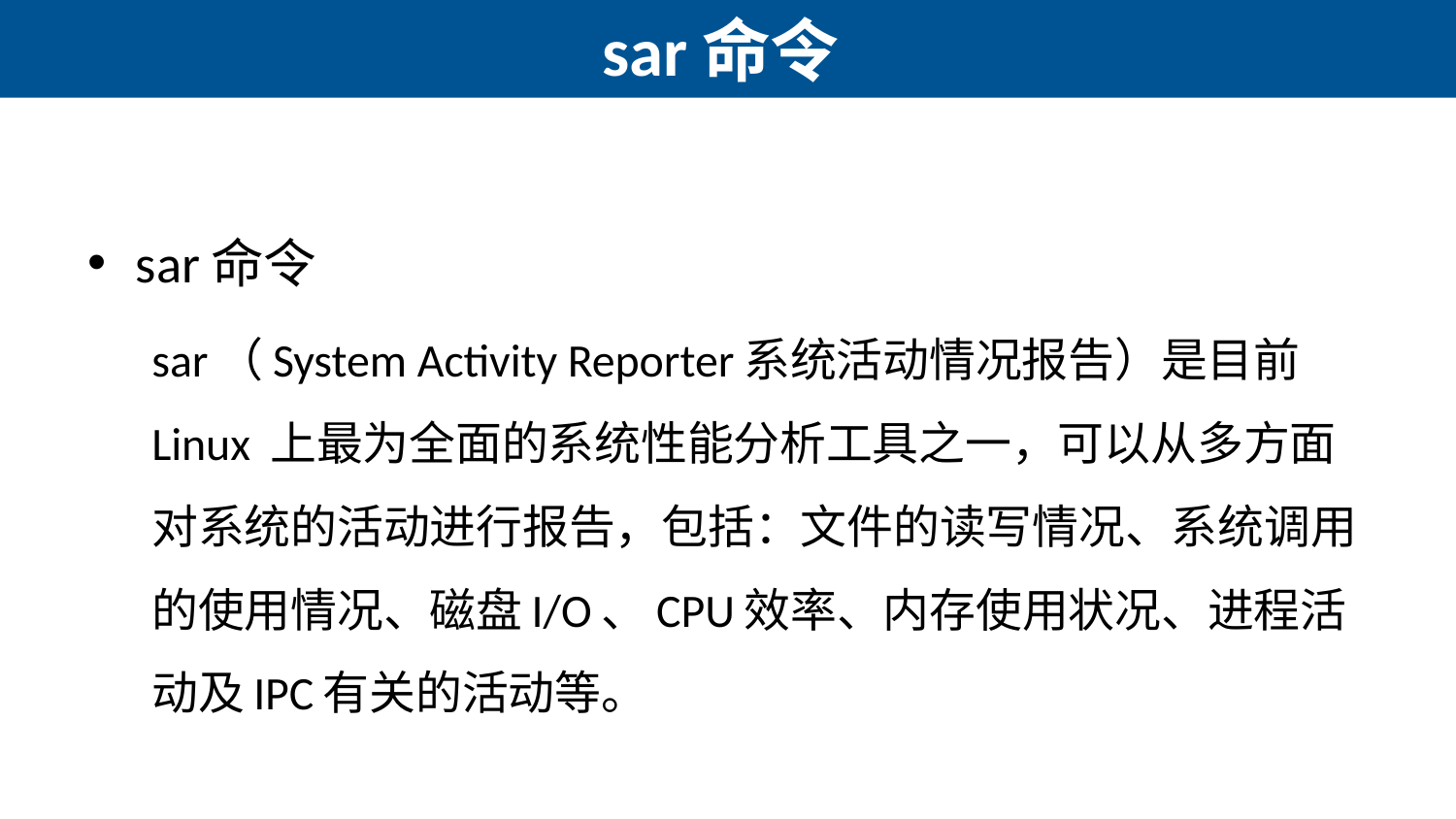

# sar命令
sar命令
sar（System Activity Reporter系统活动情况报告）是目前 Linux 上最为全面的系统性能分析工具之一，可以从多方面对系统的活动进行报告，包括：文件的读写情况、系统调用的使用情况、磁盘I/O、CPU效率、内存使用状况、进程活动及IPC有关的活动等。